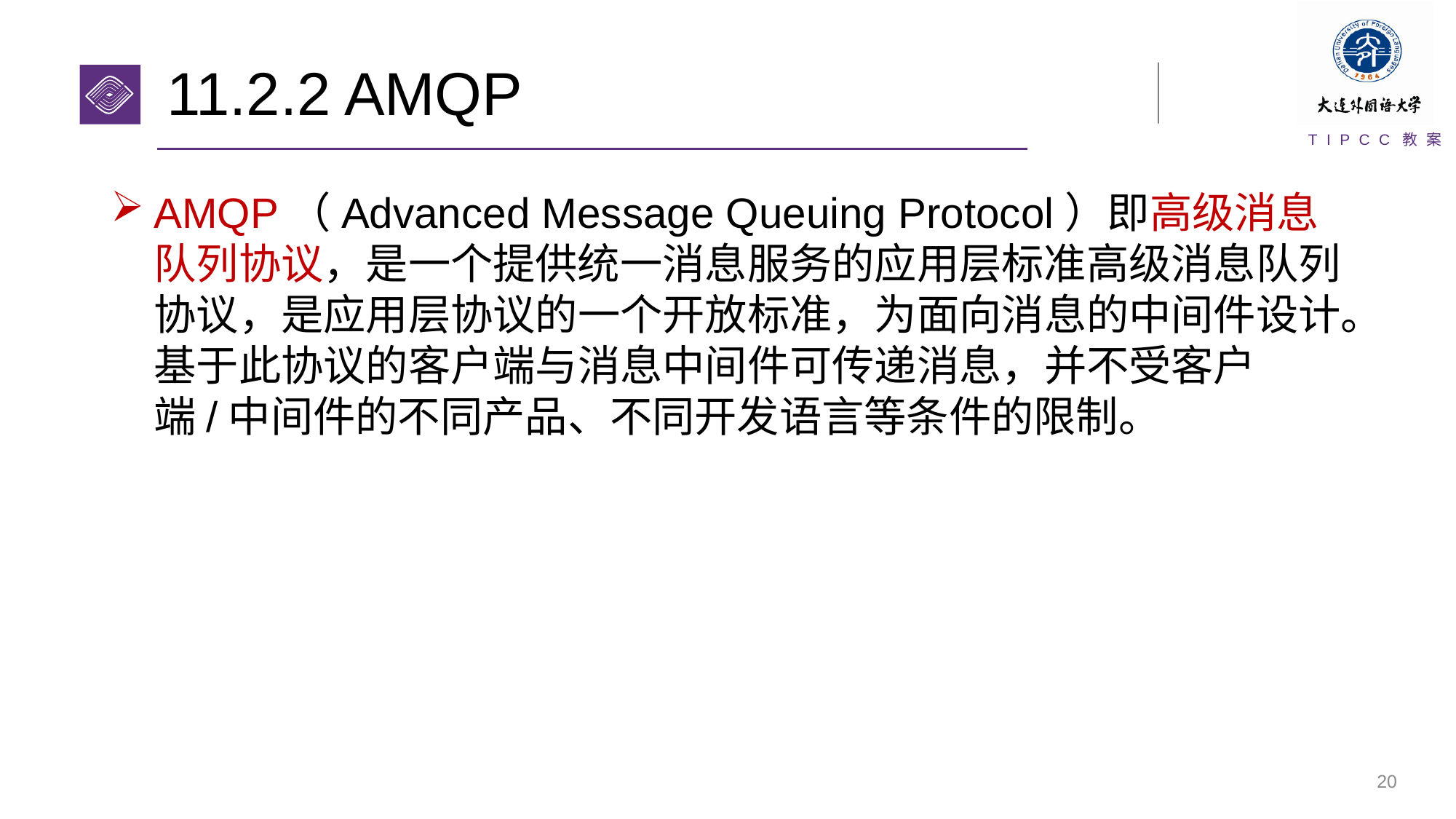

# 11.2.2 AMQP
AMQP（Advanced Message Queuing Protocol）即高级消息队列协议，是一个提供统一消息服务的应用层标准高级消息队列协议，是应用层协议的一个开放标准，为面向消息的中间件设计。基于此协议的客户端与消息中间件可传递消息，并不受客户端/中间件的不同产品、不同开发语言等条件的限制。
20